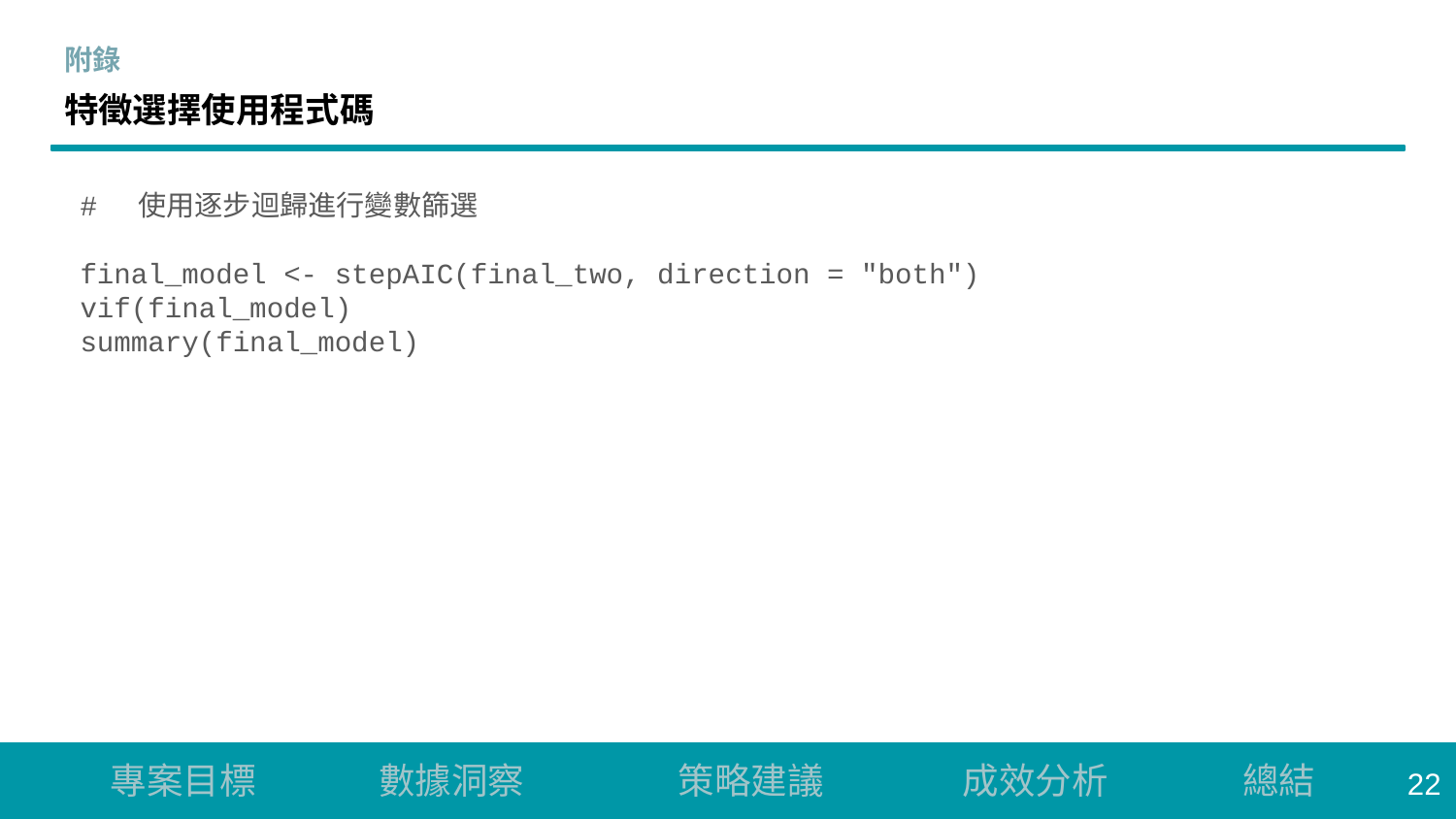

附錄
# 特徵選擇使用程式碼

#  使用逐步迴歸進行變數篩選

final_model <- stepAIC(final_two, direction = "both")
vif(final_model)
summary(final_model)

31
專案目標

數據洞察
解決方案
成效分析
結論
4
專案目標
Recap

數據洞察
解決方案
成效分析
4
專案目標
總結

數據洞察
策略建議
成效分析
22